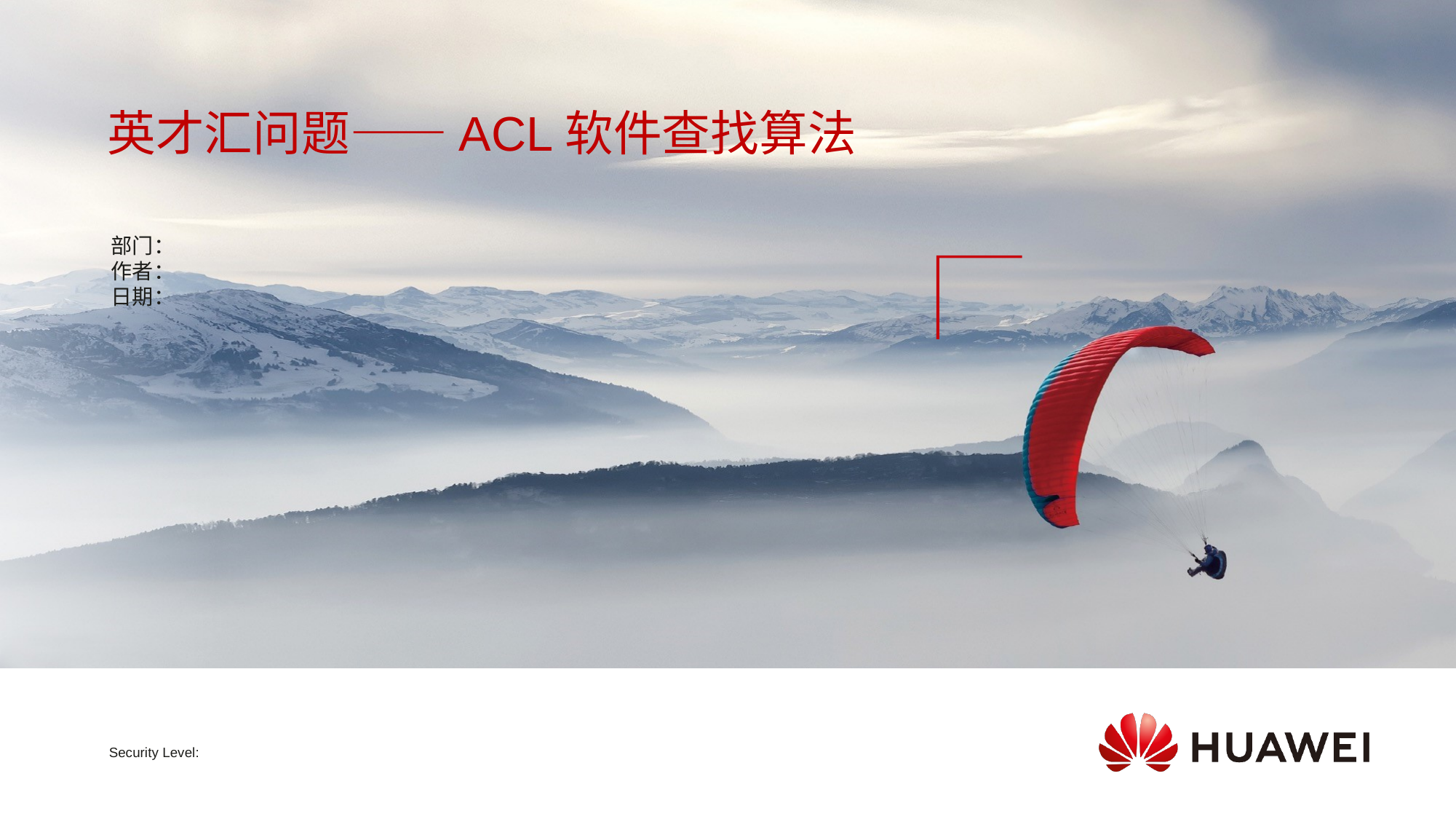

# 英才汇问题——ACL软件查找算法
部门：
作者：
日期：
Security Level: